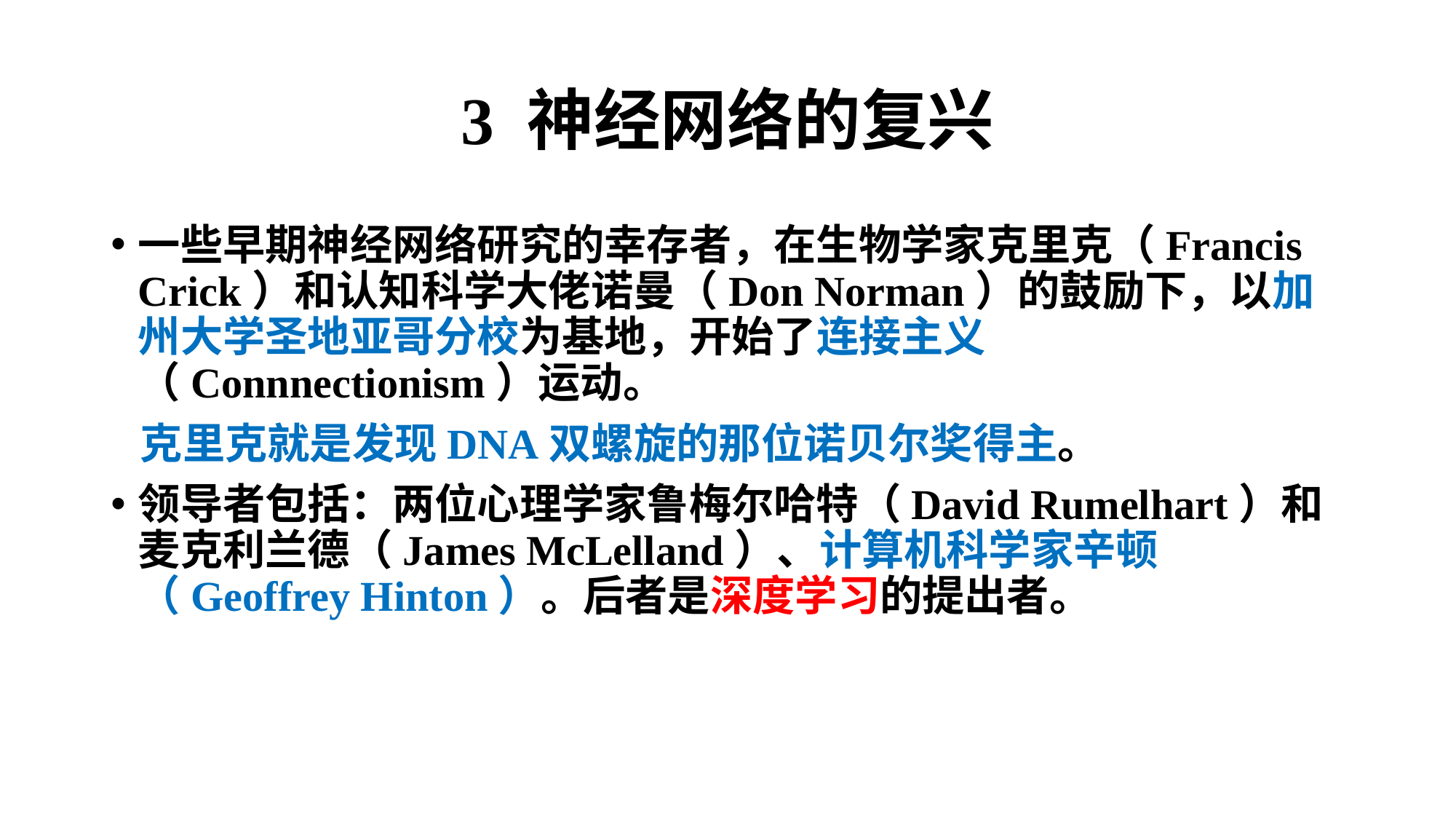

# 3 神经网络的复兴
一些早期神经网络研究的幸存者，在生物学家克里克（Francis Crick）和认知科学大佬诺曼（Don Norman）的鼓励下，以加州大学圣地亚哥分校为基地，开始了连接主义（Connnectionism）运动。
  克里克就是发现DNA双螺旋的那位诺贝尔奖得主。
领导者包括：两位心理学家鲁梅尔哈特（David Rumelhart）和麦克利兰德（James McLelland）、计算机科学家辛顿（Geoffrey Hinton）。后者是深度学习的提出者。